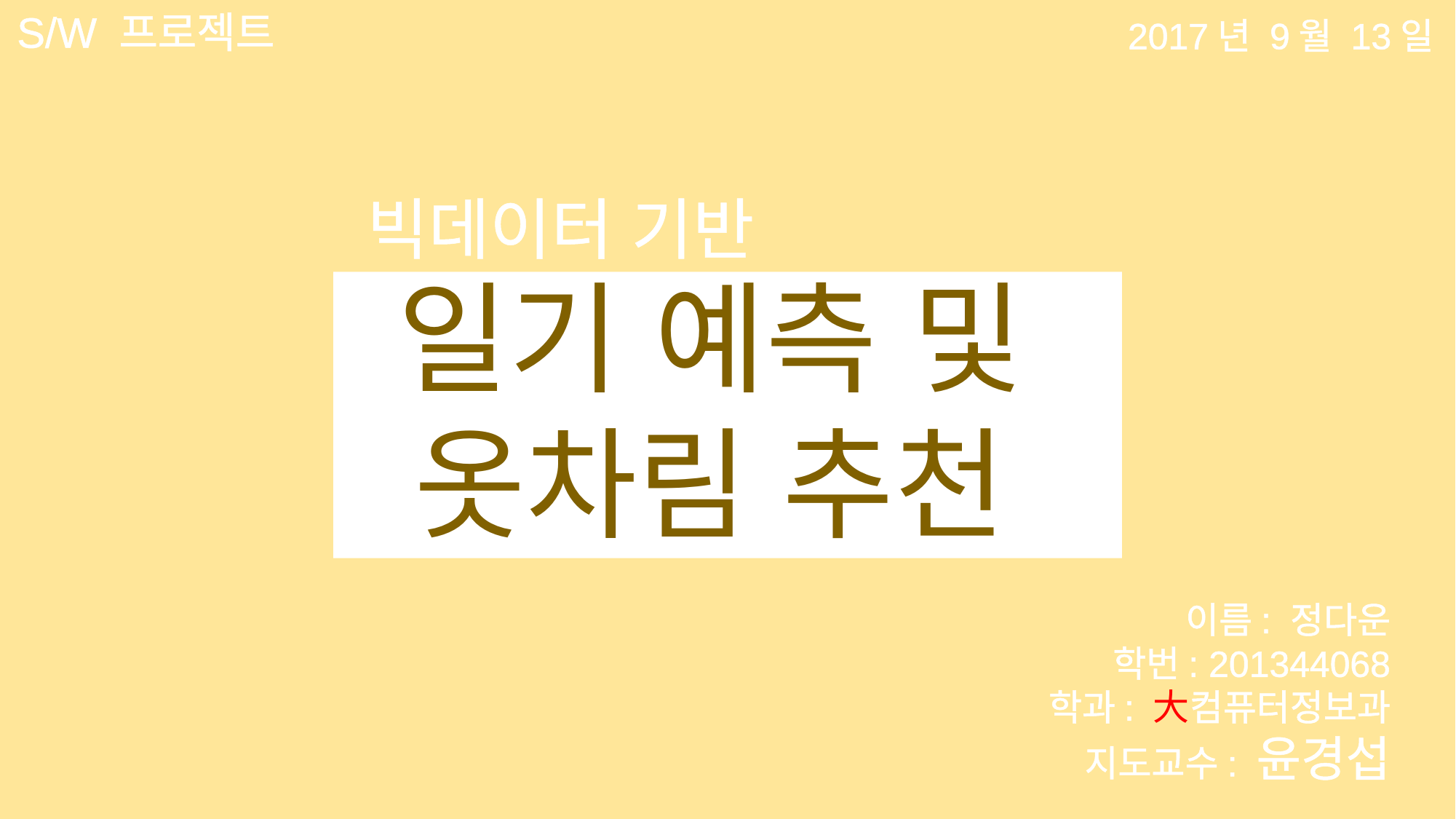

S/W 프로젝트
2017년 9월 13일
빅데이터 기반
일기 예측 및
옷차림 추천

이름: 정다운
학번: 201344068
학과: 大컴퓨터정보과
지도교수: 윤경섭